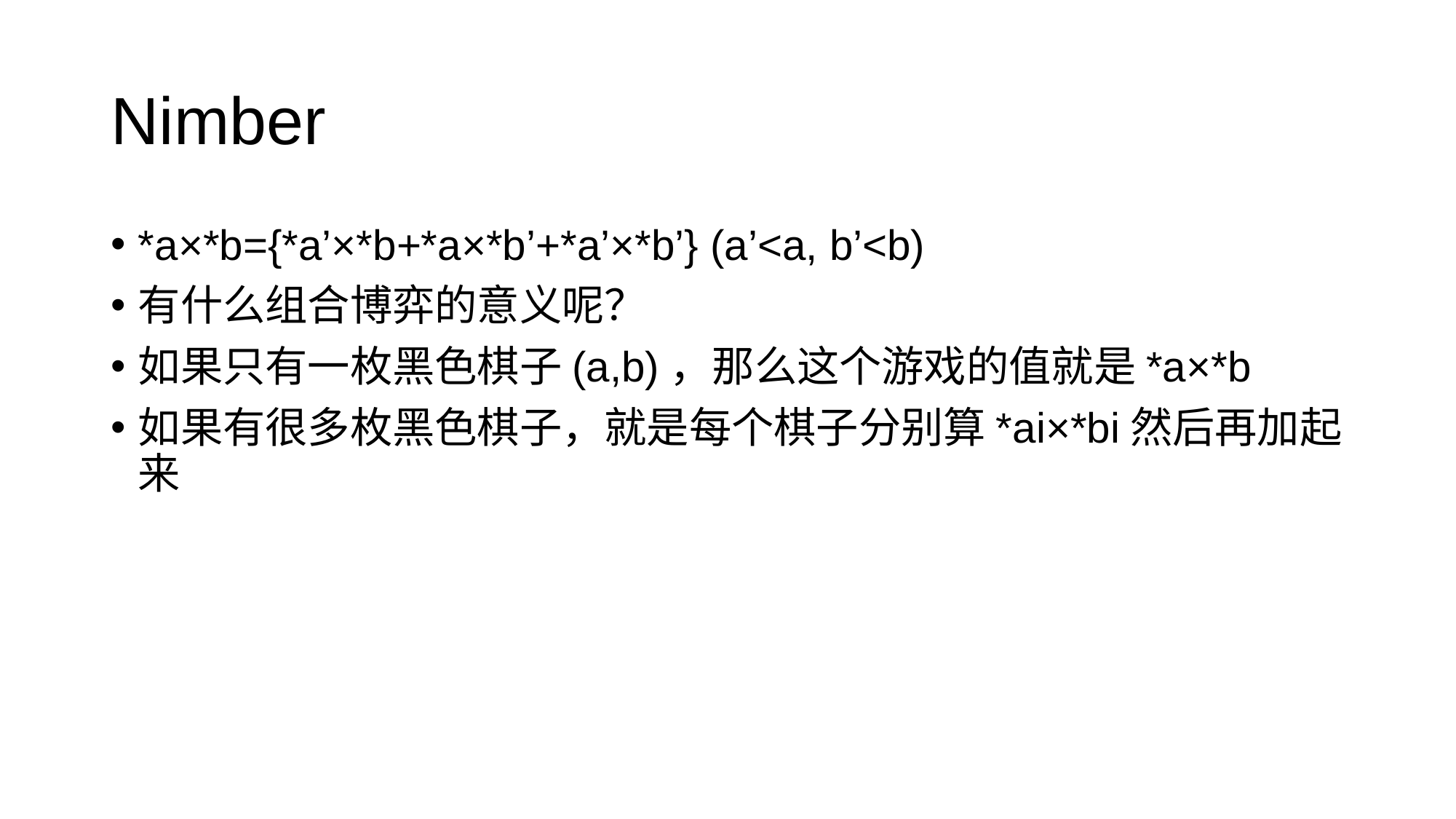

# Nimber
*a×*b={*a’×*b+*a×*b’+*a’×*b’} (a’<a, b’<b)
有什么组合博弈的意义呢？
如果只有一枚黑色棋子(a,b)，那么这个游戏的值就是*a×*b
如果有很多枚黑色棋子，就是每个棋子分别算*ai×*bi然后再加起来